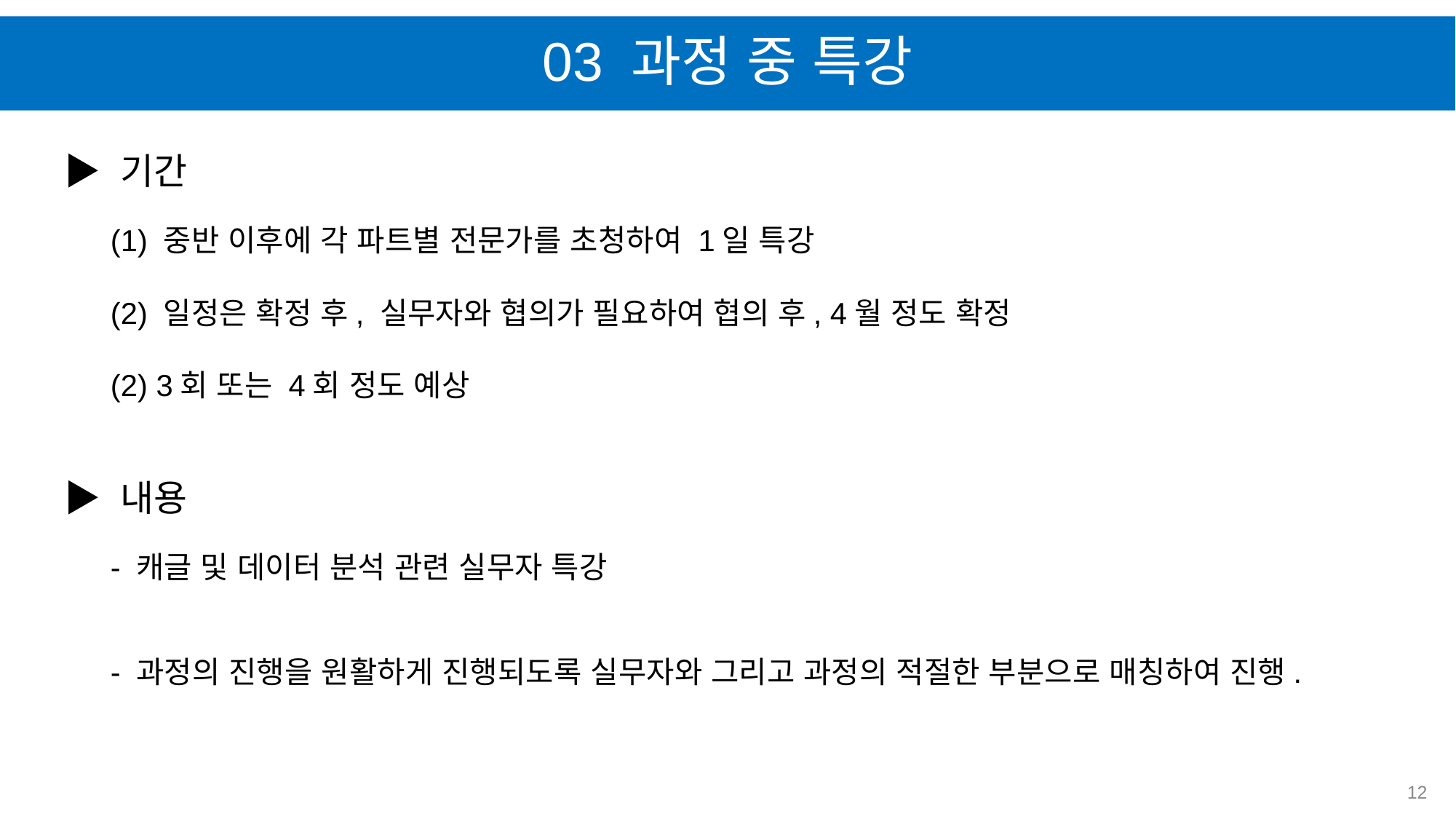

# 03 과정 중 특강
▶ 기간
(1) 중반 이후에 각 파트별 전문가를 초청하여 1일 특강
(2) 일정은 확정 후, 실무자와 협의가 필요하여 협의 후, 4월 정도 확정
(2) 3회 또는 4회 정도 예상
▶ 내용
- 캐글 및 데이터 분석 관련 실무자 특강
- 과정의 진행을 원활하게 진행되도록 실무자와 그리고 과정의 적절한 부분으로 매칭하여 진행.
12